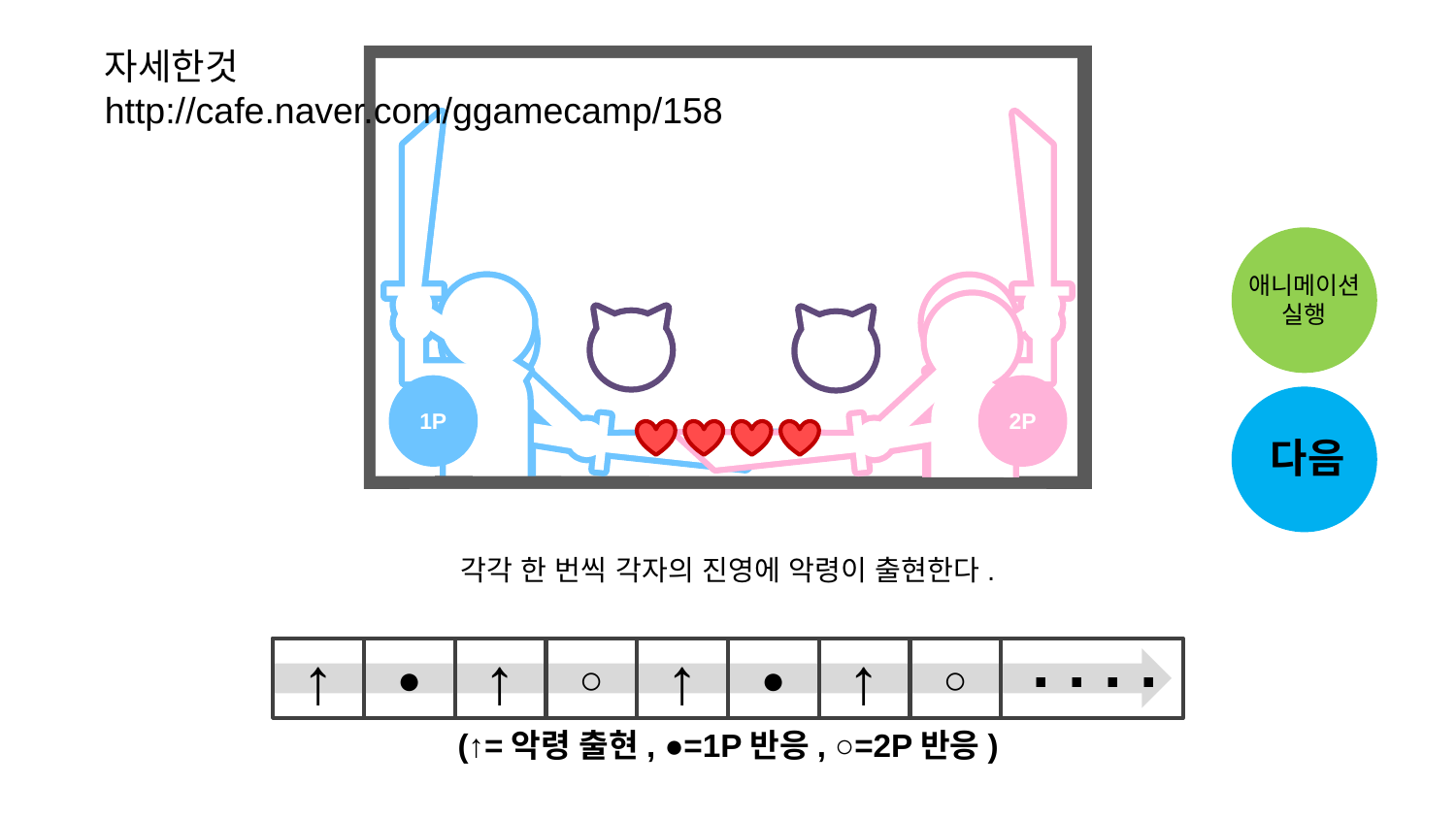

자세한것
http://cafe.naver.com/ggamecamp/158

애니메이션
실행

1P
2P

다음

각각 한 번씩 각자의 진영에 악령이 출현한다.
. . . .

↑
●
↑
○
↑
●
↑
○
(↑=악령 출현, ●=1P반응, ○=2P반응)